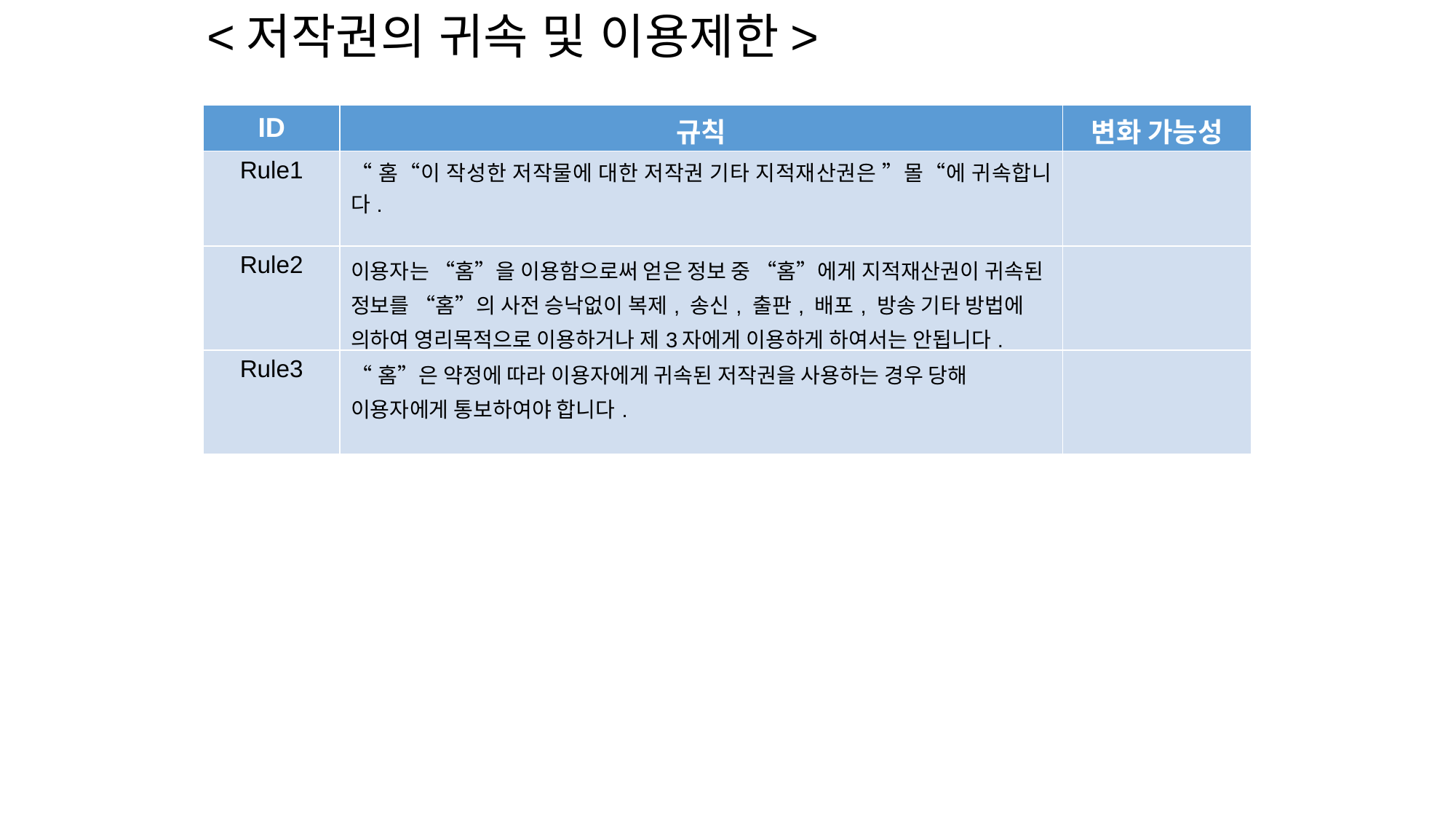

<저작권의 귀속 및 이용제한>
| ID | 규칙 | 변화 가능성 |
| --- | --- | --- |
| Rule1 | “홈“이 작성한 저작물에 대한 저작권 기타 지적재산권은 ”몰“에 귀속합니다. |  |
| Rule2 | 이용자는 “홈”을 이용함으로써 얻은 정보 중 “홈”에게 지적재산권이 귀속된 정보를 “홈”의 사전 승낙없이 복제, 송신, 출판, 배포, 방송 기타 방법에 의하여 영리목적으로 이용하거나 제3자에게 이용하게 하여서는 안됩니다. |  |
| Rule3 | “홈”은 약정에 따라 이용자에게 귀속된 저작권을 사용하는 경우 당해 이용자에게 통보하여야 합니다. |  |